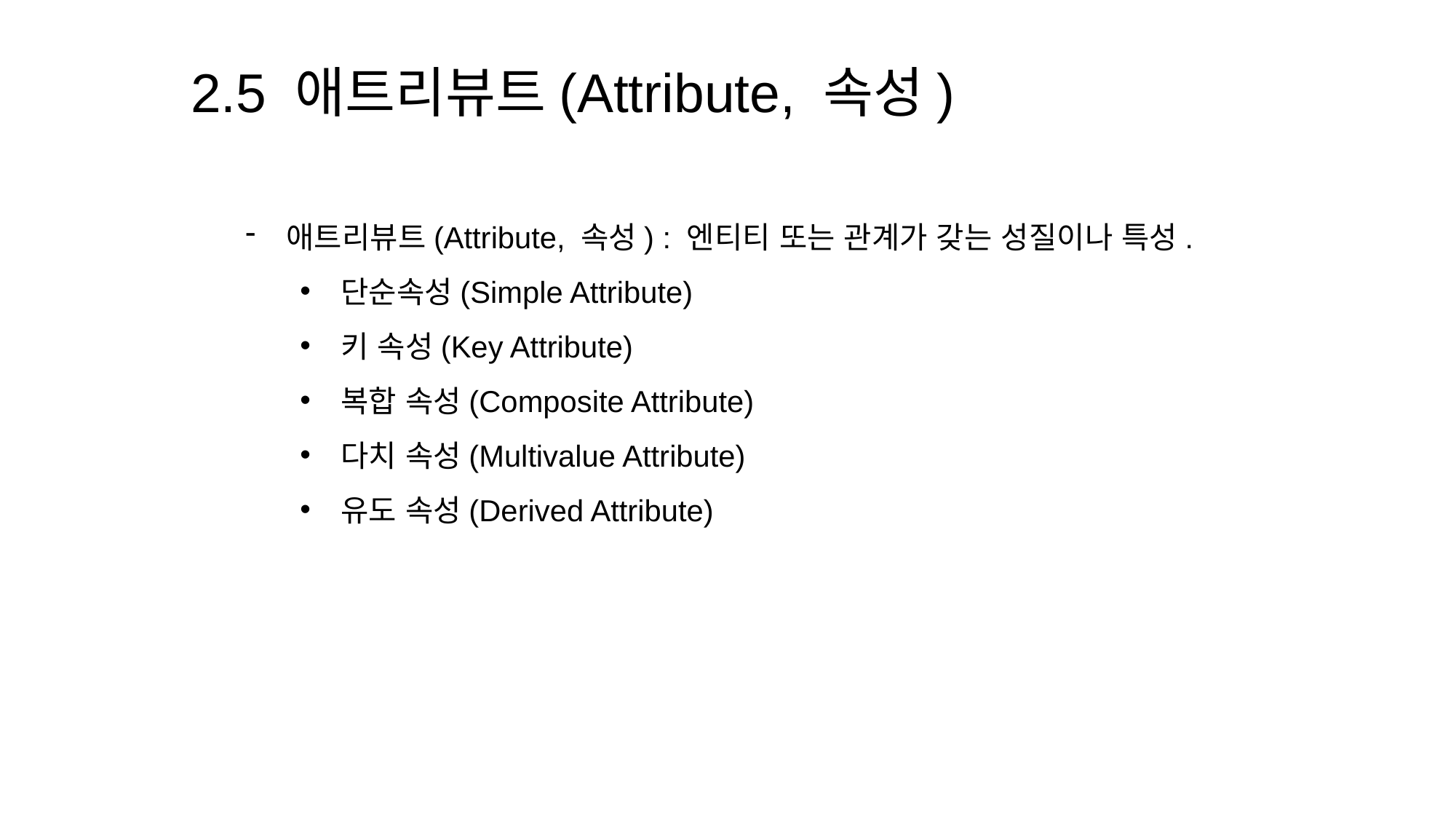

2.5 애트리뷰트(Attribute, 속성)
애트리뷰트(Attribute, 속성) : 엔티티 또는 관계가 갖는 성질이나 특성.
단순속성(Simple Attribute)
키 속성(Key Attribute)
복합 속성(Composite Attribute)
다치 속성(Multivalue Attribute)
유도 속성(Derived Attribute)